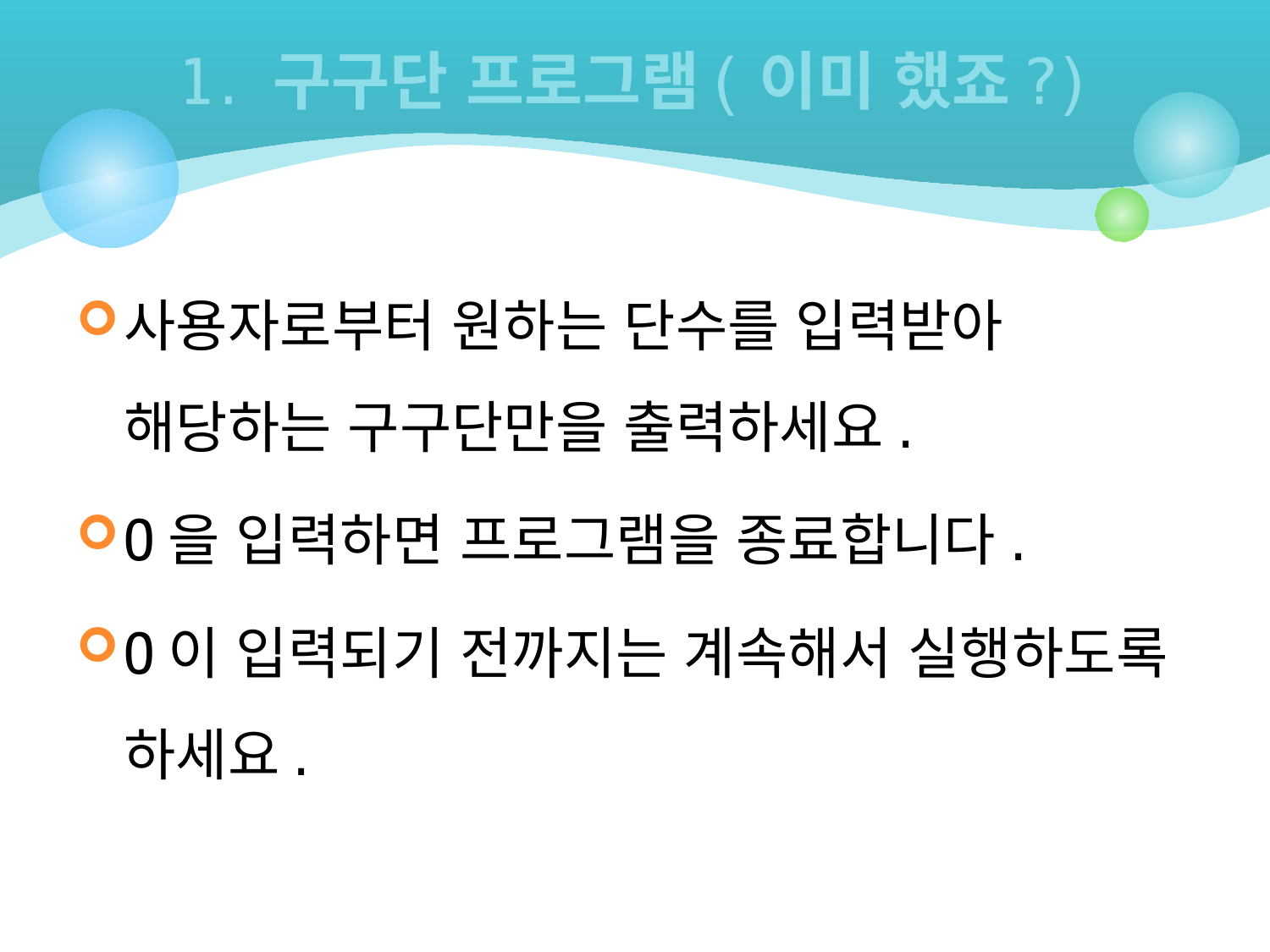

# 1. 구구단 프로그램(이미 했죠?)
사용자로부터 원하는 단수를 입력받아 해당하는 구구단만을 출력하세요.
0을 입력하면 프로그램을 종료합니다.
0이 입력되기 전까지는 계속해서 실행하도록 하세요.